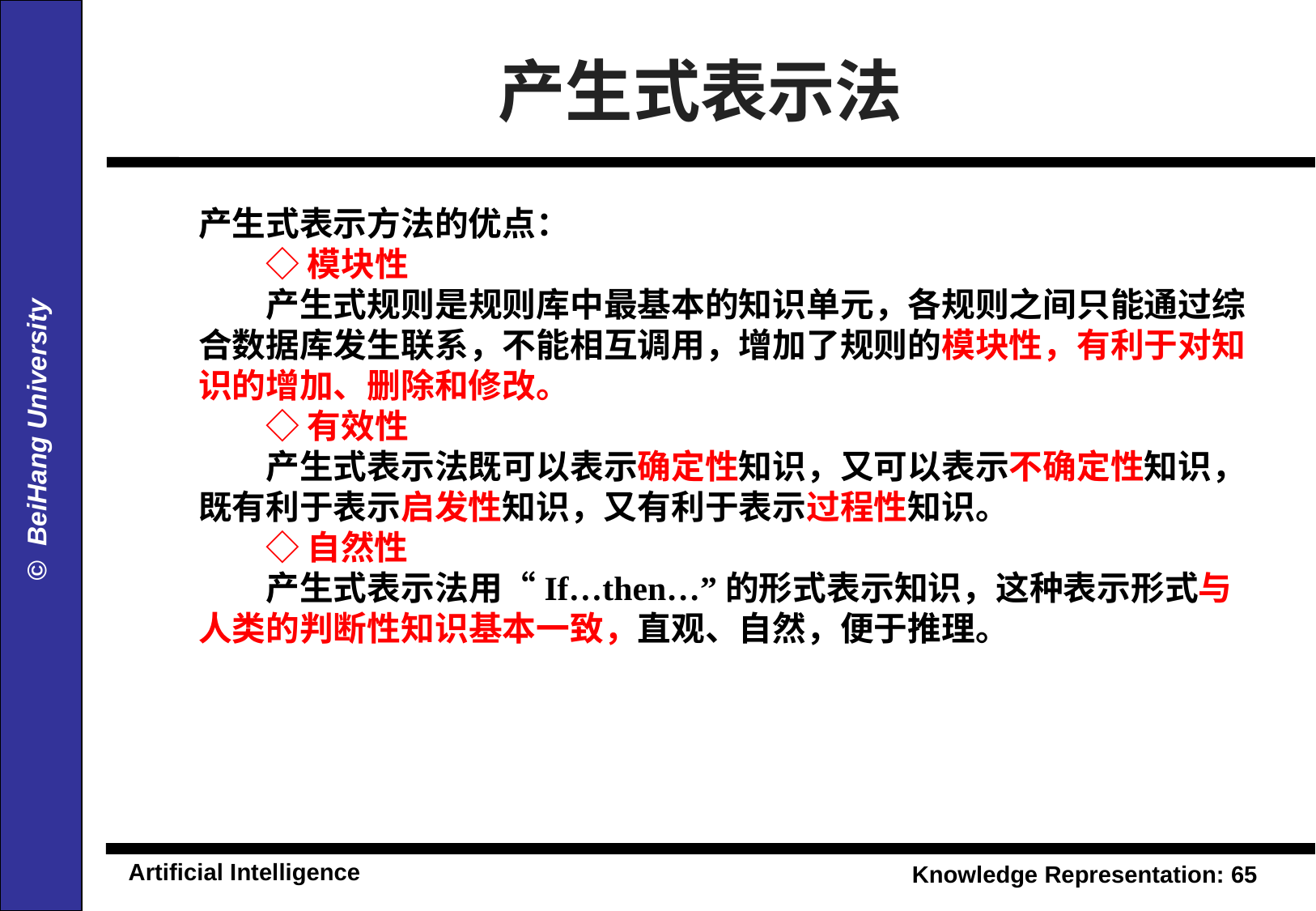

产生式表示法
产生式表示方法的优点：
　　◇ 模块性
　　产生式规则是规则库中最基本的知识单元，各规则之间只能通过综合数据库发生联系，不能相互调用，增加了规则的模块性，有利于对知识的增加、删除和修改。
　　◇ 有效性
　　产生式表示法既可以表示确定性知识，又可以表示不确定性知识，既有利于表示启发性知识，又有利于表示过程性知识。
　　◇ 自然性
　　产生式表示法用“If…then…”的形式表示知识，这种表示形式与人类的判断性知识基本一致，直观、自然，便于推理。